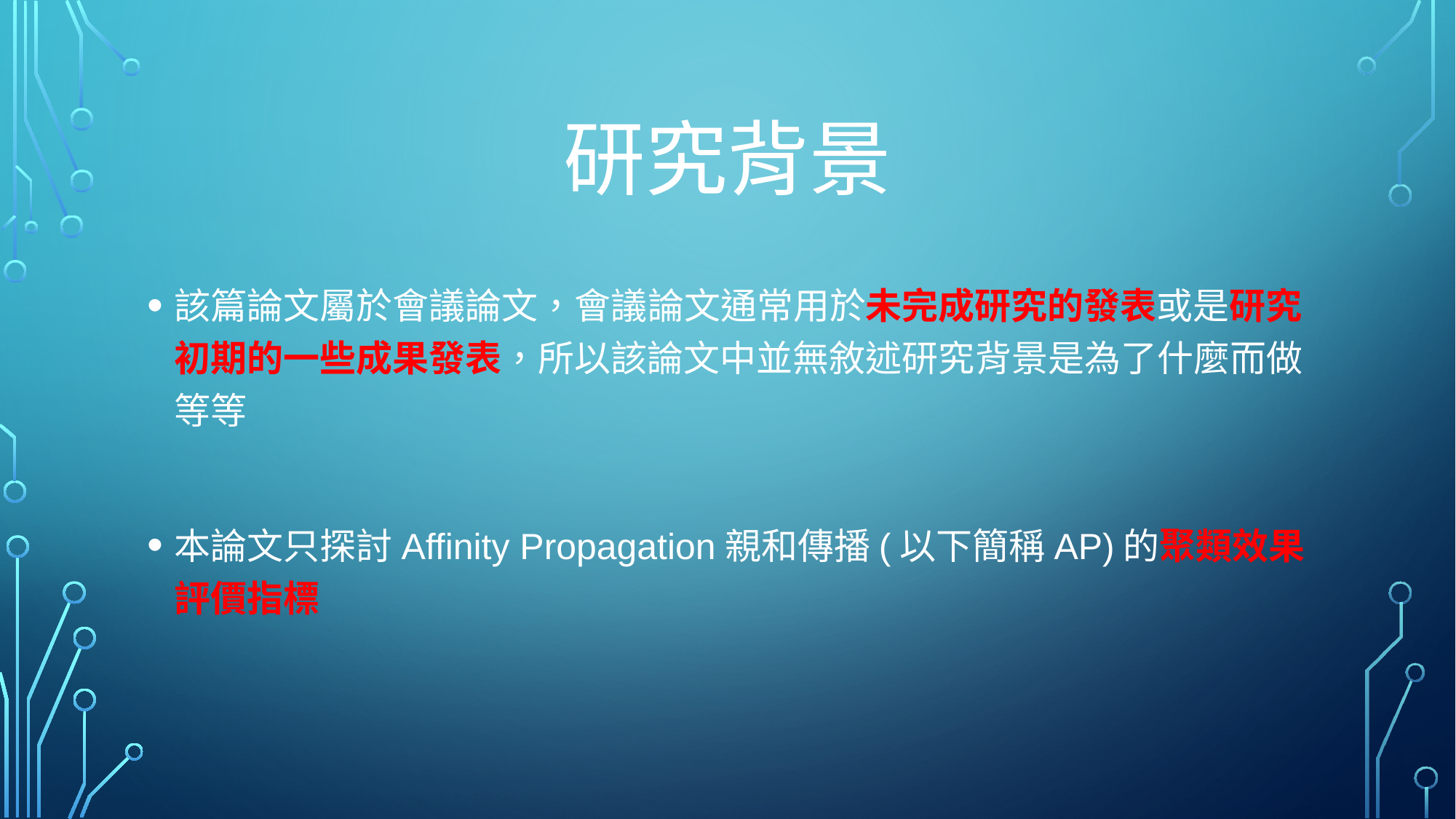

# 研究背景
該篇論文屬於會議論文，會議論文通常用於未完成研究的發表或是研究初期的一些成果發表，所以該論文中並無敘述研究背景是為了什麼而做等等

本論文只探討Affinity Propagation親和傳播(以下簡稱AP)的聚類效果評價指標